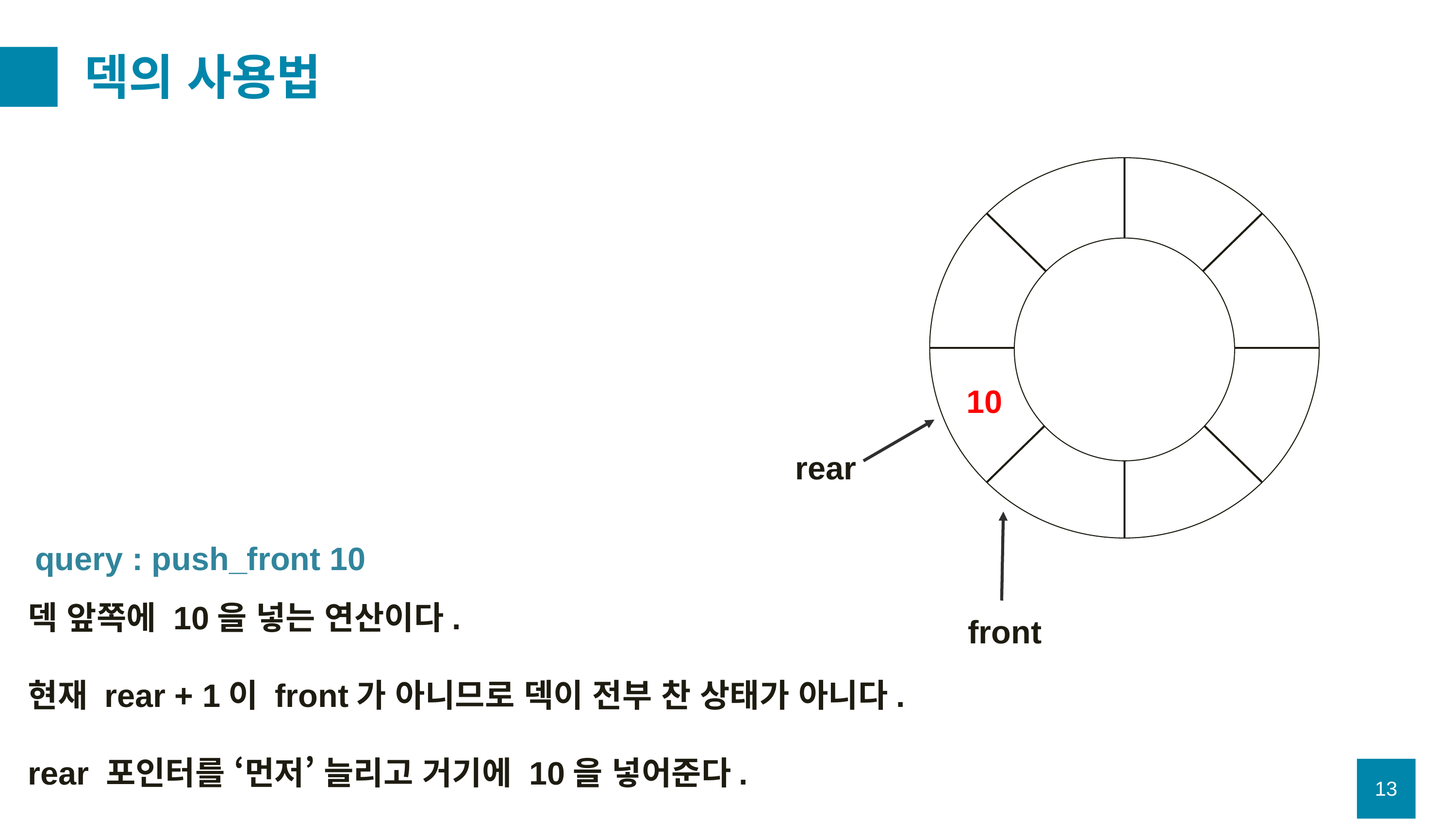

# 덱의 사용법

10
rear
query : push_front 10
덱 앞쪽에 10을 넣는 연산이다.

현재 rear + 1이 front가 아니므로 덱이 전부 찬 상태가 아니다.

rear 포인터를 ‘먼저’ 늘리고 거기에 10을 넣어준다.
front
13